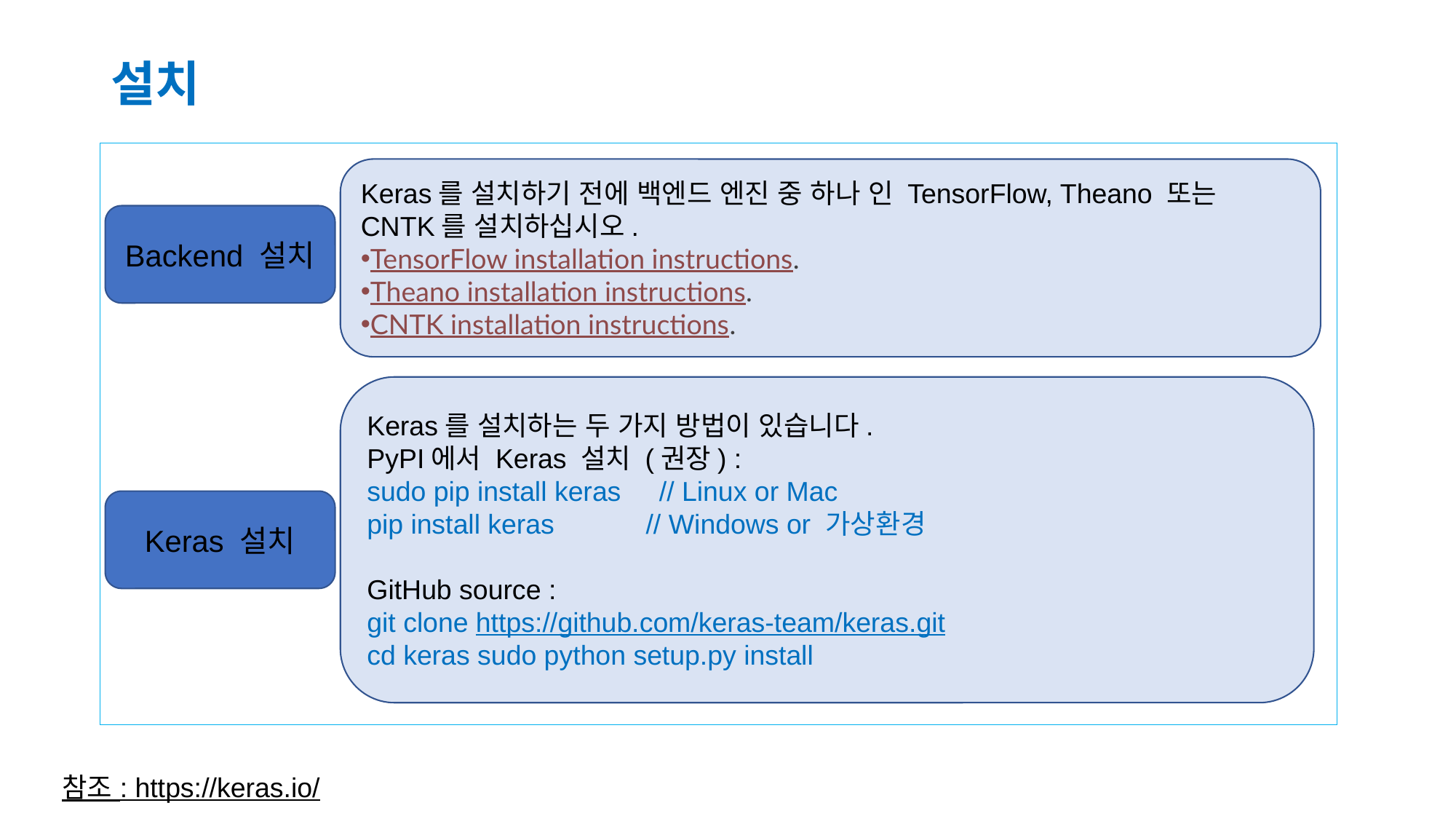

# 설치

Keras를 설치하기 전에 백엔드 엔진 중 하나 인 TensorFlow, Theano 또는 CNTK를 설치하십시오.
TensorFlow installation instructions.
Theano installation instructions.
CNTK installation instructions.
Backend 설치
Keras를 설치하는 두 가지 방법이 있습니다.
PyPI에서 Keras 설치 (권장) :
sudo pip install keras     // Linux or Mac
pip install keras            // Windows or 가상환경

GitHub source :
git clone https://github.com/keras-team/keras.git
cd keras sudo python setup.py install
Keras 설치
참조 : https://keras.io/